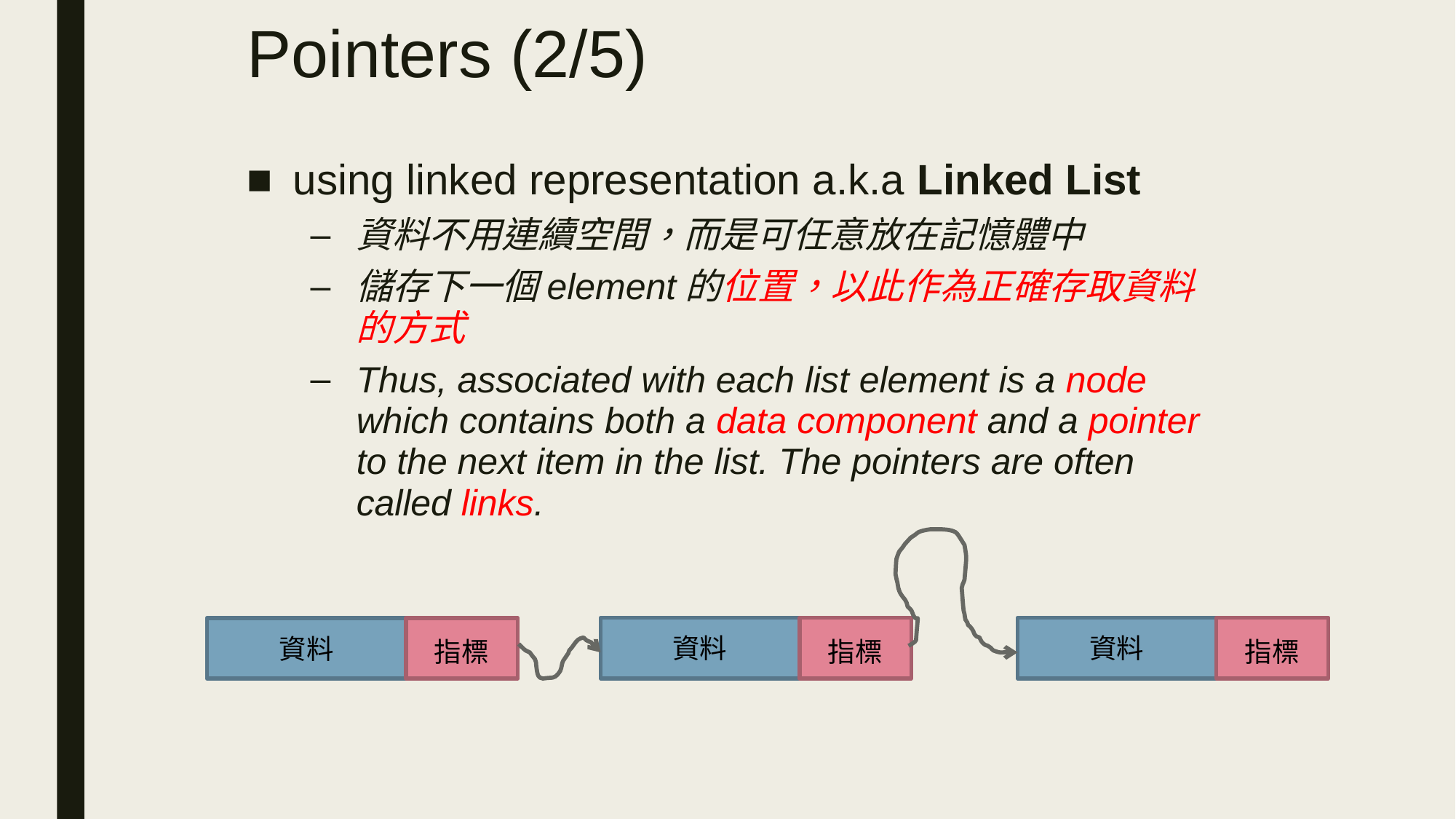

# Pointers (2/5)
using linked representation a.k.a Linked List
資料不用連續空間，而是可任意放在記憶體中
儲存下一個element的位置，以此作為正確存取資料的方式
Thus, associated with each list element is a node which contains both a data component and a pointer to the next item in the list. The pointers are often called links.

資料
資料
資料
指標
指標
指標